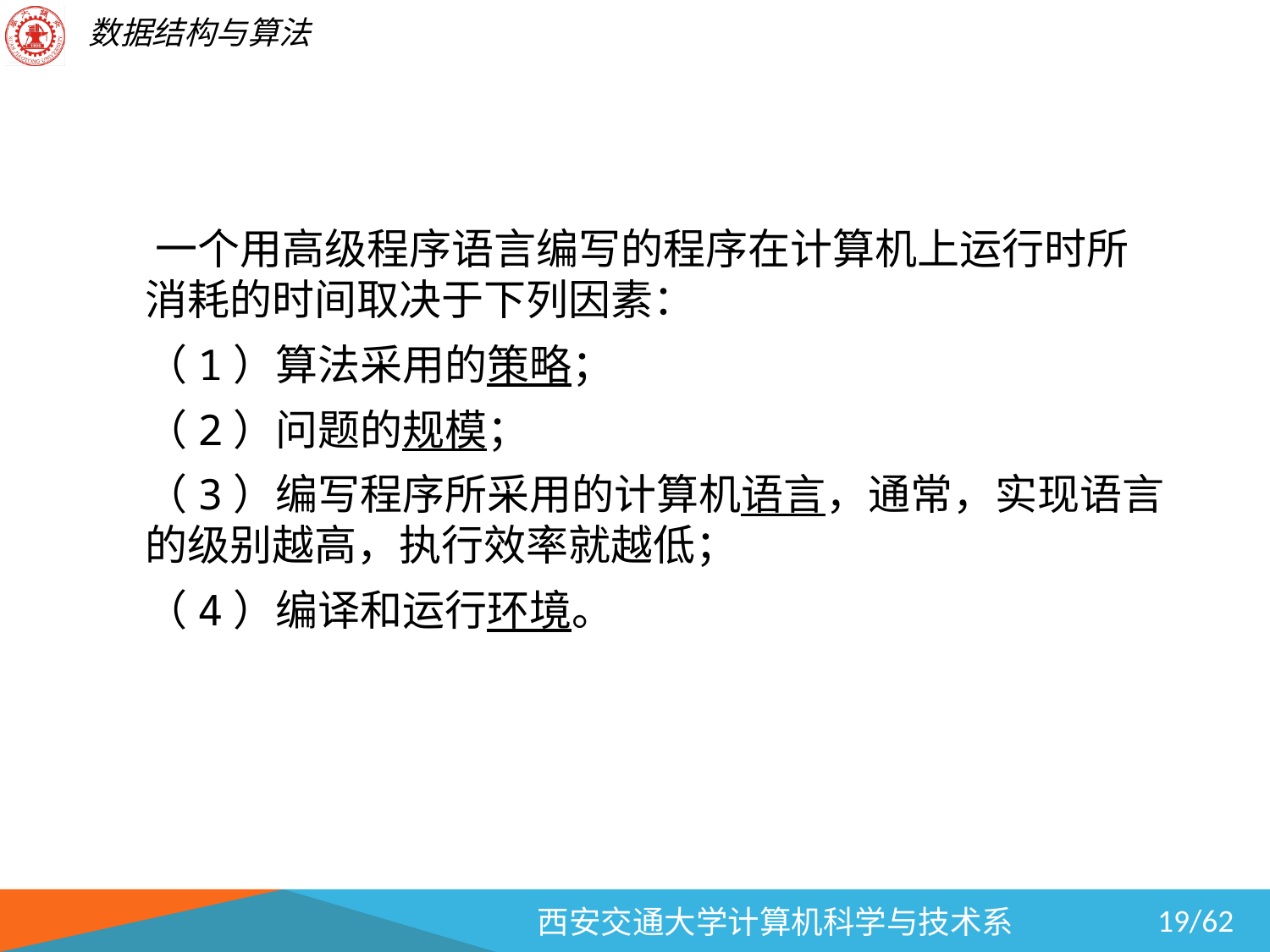

一个用高级程序语言编写的程序在计算机上运行时所消耗的时间取决于下列因素：
	（1）算法采用的策略；
	（2）问题的规模；
	（3）编写程序所采用的计算机语言，通常，实现语言的级别越高，执行效率就越低；
	（4）编译和运行环境。